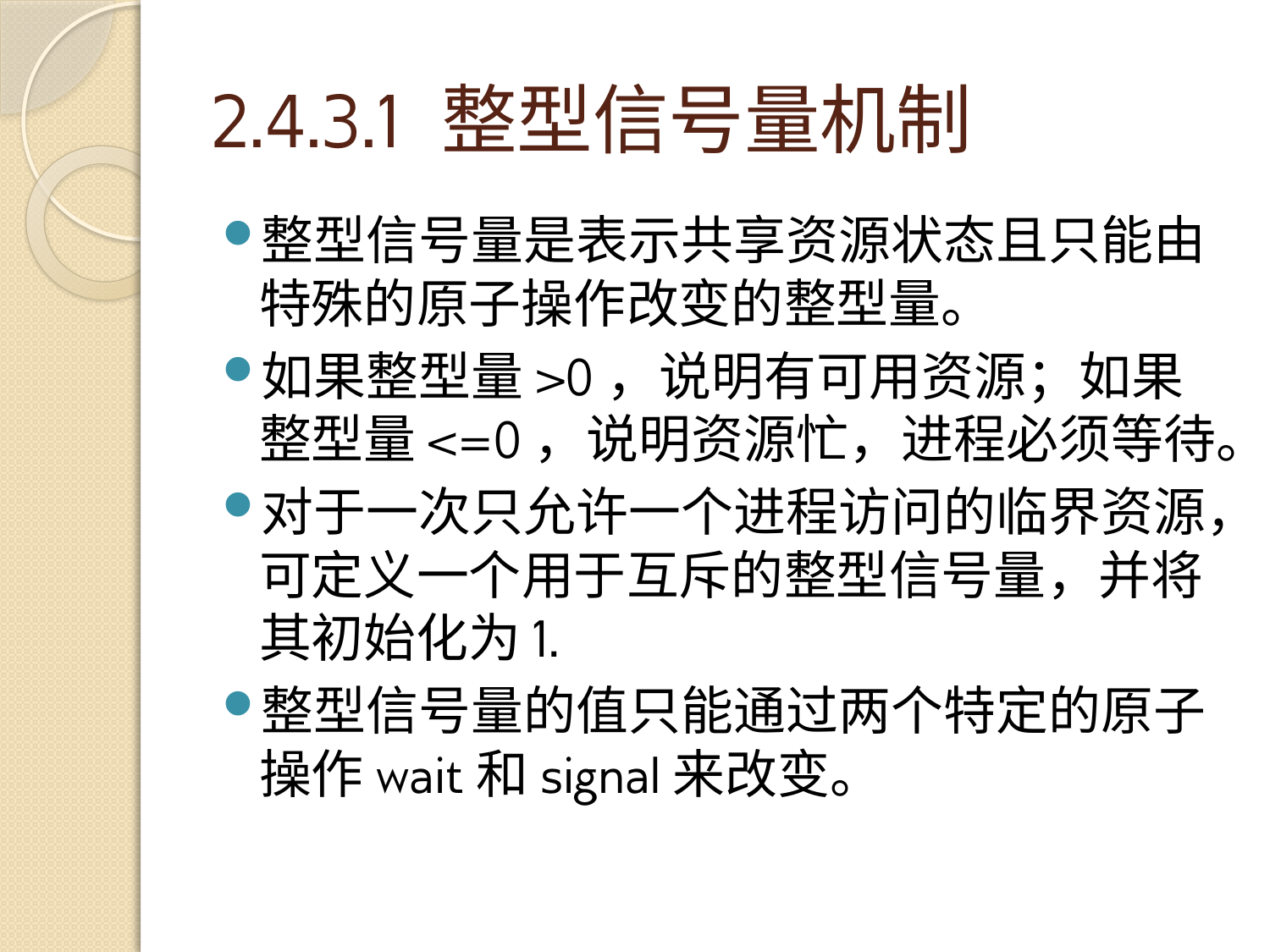

# 2.4.3.1 整型信号量机制
整型信号量是表示共享资源状态且只能由特殊的原子操作改变的整型量。
如果整型量>0，说明有可用资源；如果整型量<=0，说明资源忙，进程必须等待。
对于一次只允许一个进程访问的临界资源，可定义一个用于互斥的整型信号量，并将其初始化为1.
整型信号量的值只能通过两个特定的原子操作wait和signal来改变。